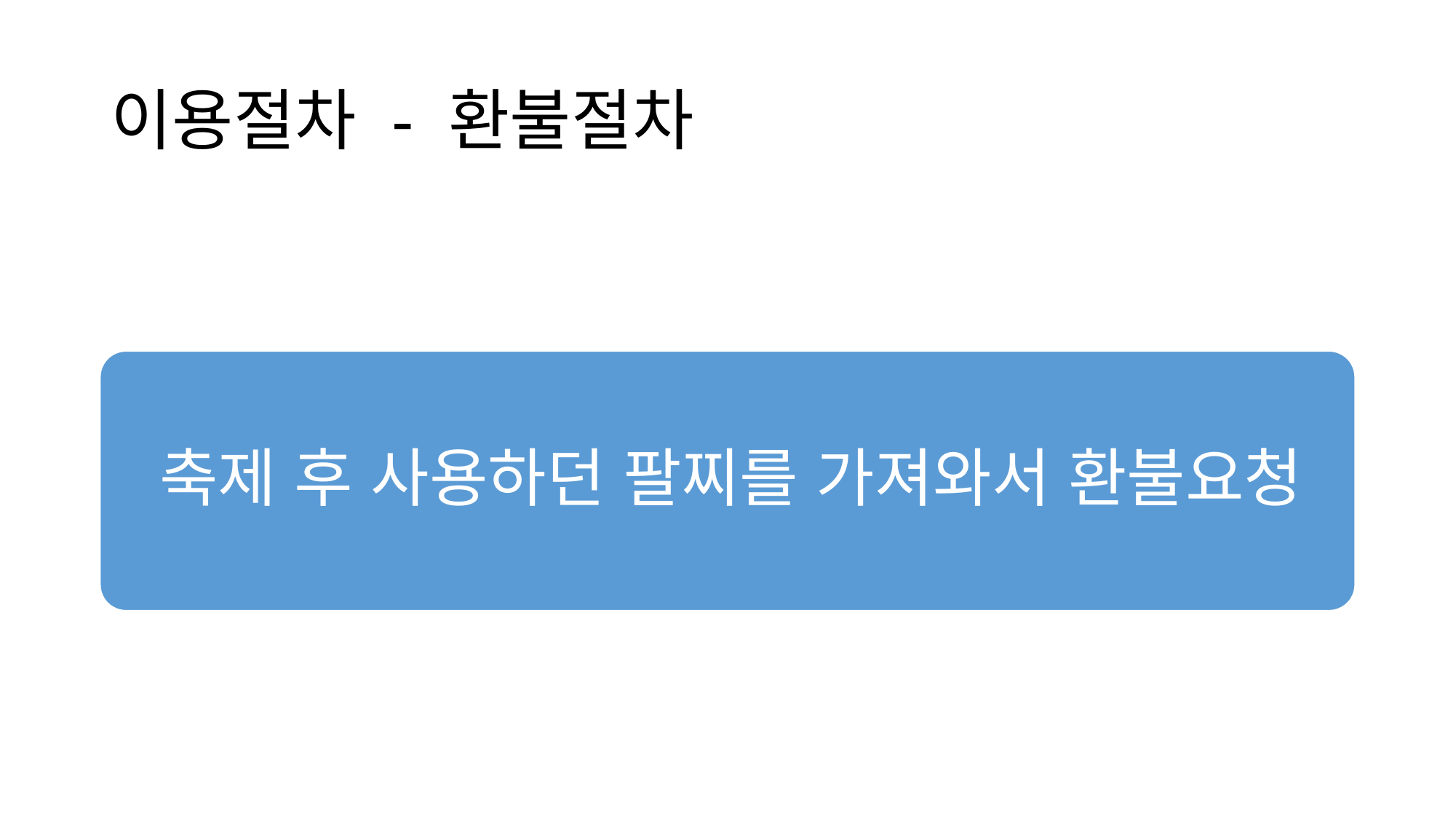

# 이용절차 - 환불절차
축제 후 사용하던 팔찌를 가져와서 환불요청